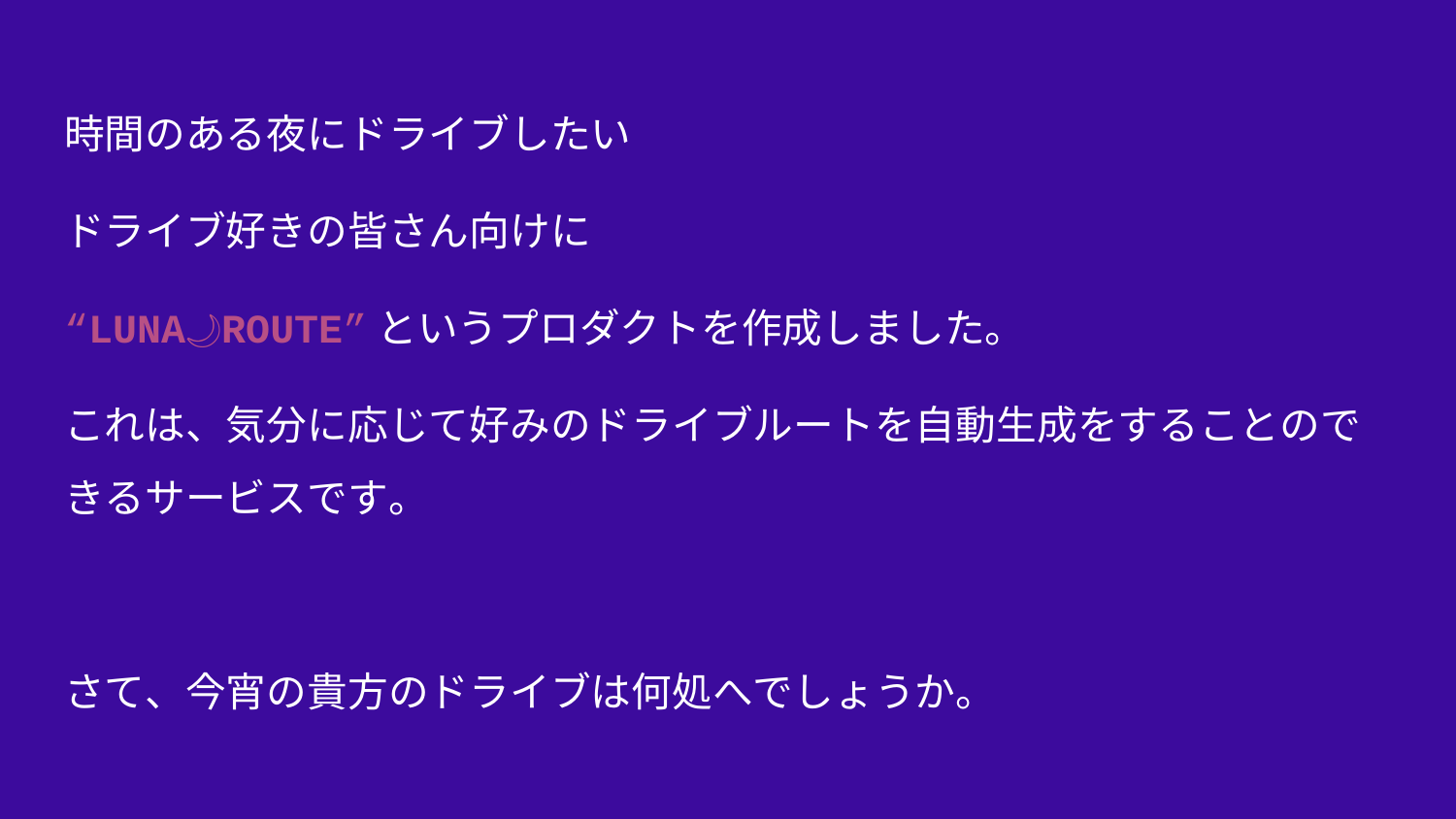

時間のある夜にドライブしたい
ドライブ好きの皆さん向けに
“LUNA🌙ROUTE”というプロダクトを作成しました。
これは、気分に応じて好みのドライブルートを自動生成をすることのできるサービスです。

さて、今宵の貴方のドライブは何処へでしょうか。